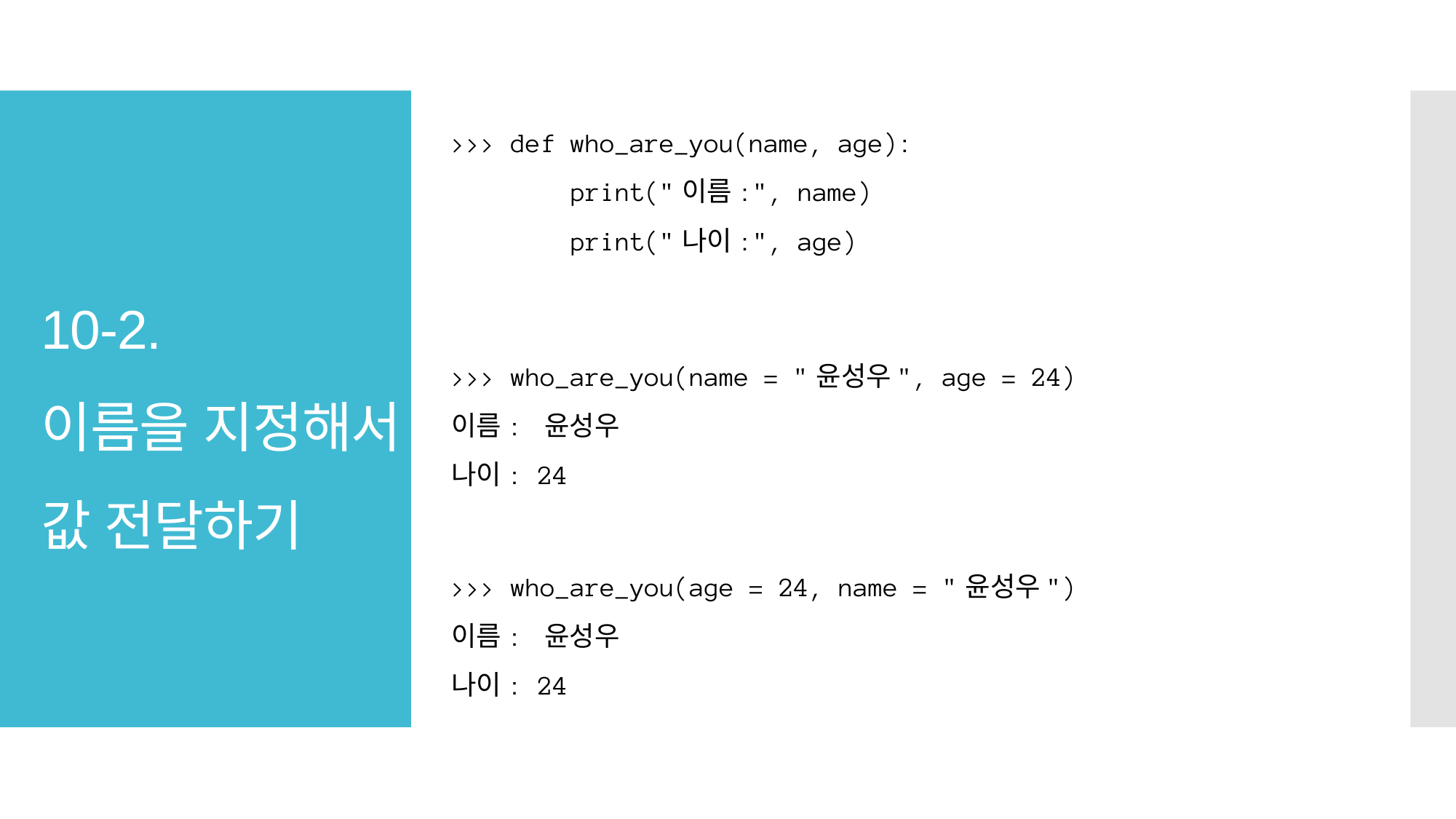

>>> def who_are_you(name, age):
        print("이름:", name)
        print("나이:", age)
# 10-2. 이름을 지정해서 값 전달하기
>>> who_are_you(name = "윤성우", age = 24)
이름: 윤성우
나이: 24
>>> who_are_you(age = 24, name = "윤성우")
이름: 윤성우
나이: 24